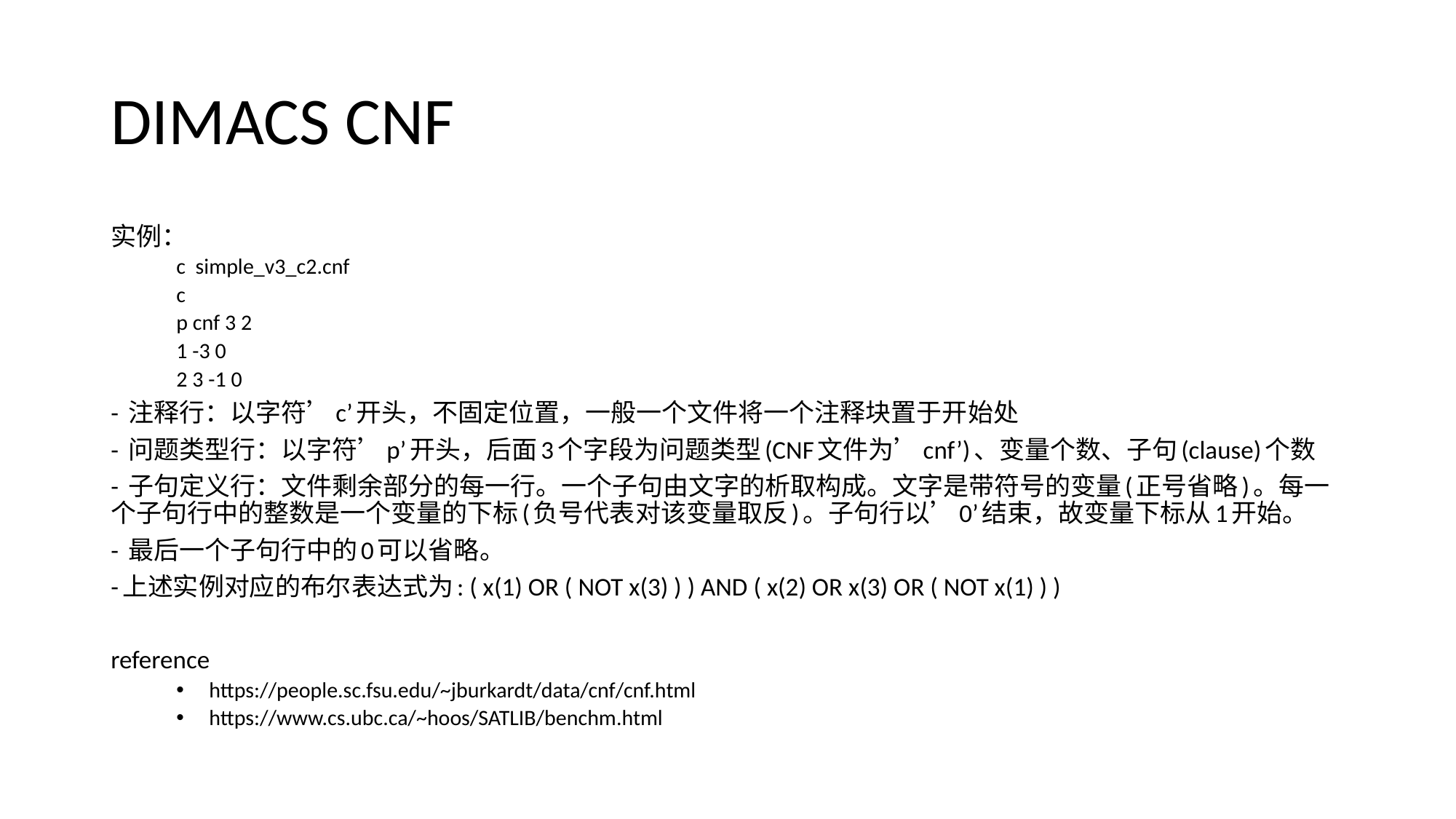

# DIMACS CNF
实例：
c  simple_v3_c2.cnf
c
p cnf 3 2
1 -3 0
2 3 -1 0
- 注释行：以字符’c’开头，不固定位置，一般一个文件将一个注释块置于开始处
- 问题类型行：以字符’p’开头，后面3个字段为问题类型(CNF文件为’cnf’)、变量个数、子句(clause)个数
- 子句定义行：文件剩余部分的每一行。一个子句由文字的析取构成。文字是带符号的变量(正号省略)。每一个子句行中的整数是一个变量的下标(负号代表对该变量取反)。子句行以’0’结束，故变量下标从1开始。
- 最后一个子句行中的0可以省略。
-上述实例对应的布尔表达式为: ( x(1) OR ( NOT x(3) ) ) AND ( x(2) OR x(3) OR ( NOT x(1) ) )

reference
https://people.sc.fsu.edu/~jburkardt/data/cnf/cnf.html
https://www.cs.ubc.ca/~hoos/SATLIB/benchm.html